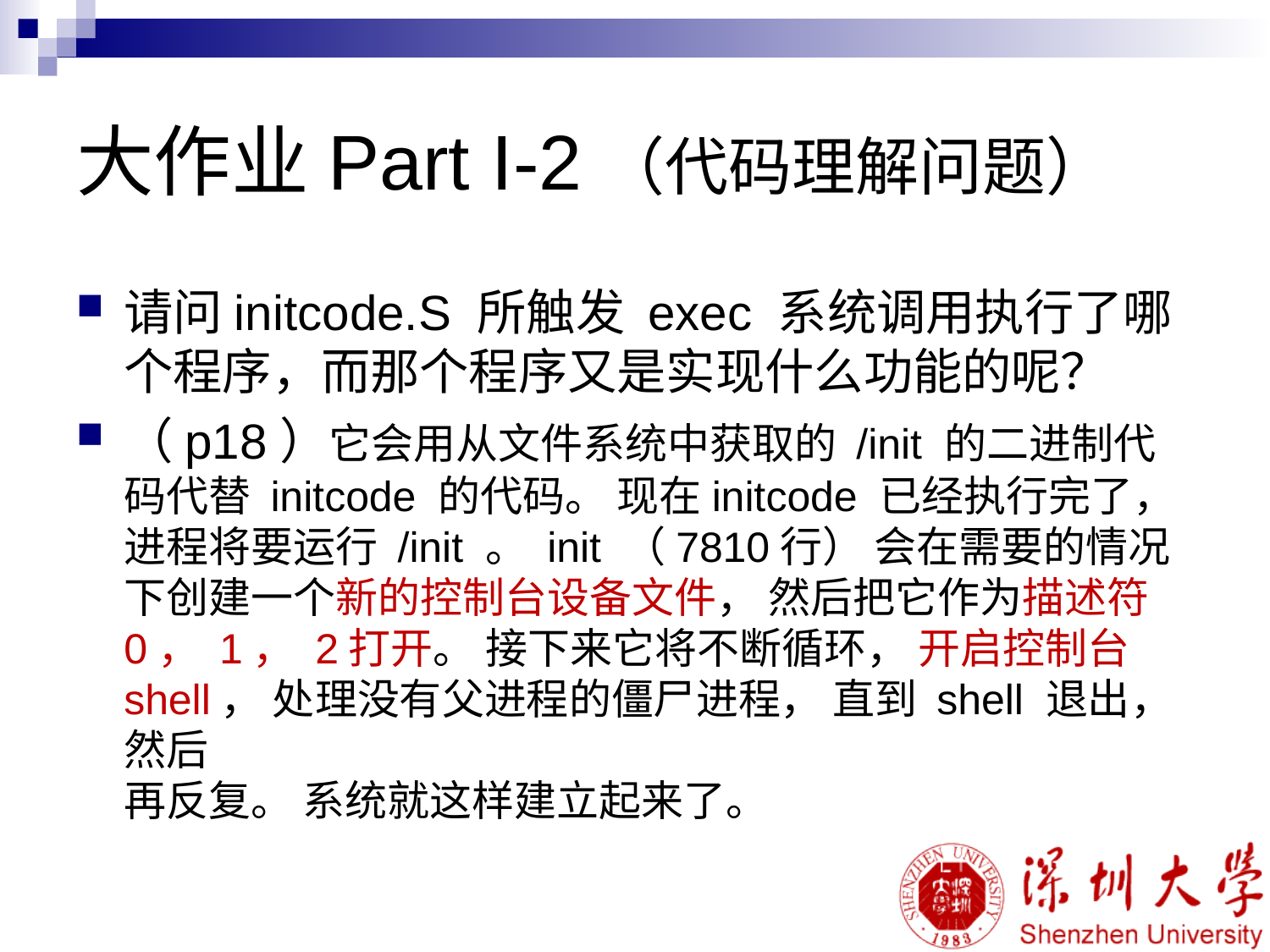

# 大作业Part I-2（代码理解问题）
请问initcode.S 所触发 exec 系统调用执行了哪个程序，而那个程序又是实现什么功能的呢？
（p18）它会用从文件系统中获取的 /init 的二进制代码代替 initcode 的代码。 现在initcode 已经执行完了， 进程将要运行 /init 。 init （7810行） 会在需要的情况下创建一个新的控制台设备文件， 然后把它作为描述符0， 1， 2打开。 接下来它将不断循环， 开启控制台 shell， 处理没有父进程的僵尸进程， 直到 shell 退出， 然后
再反复。 系统就这样建立起来了。